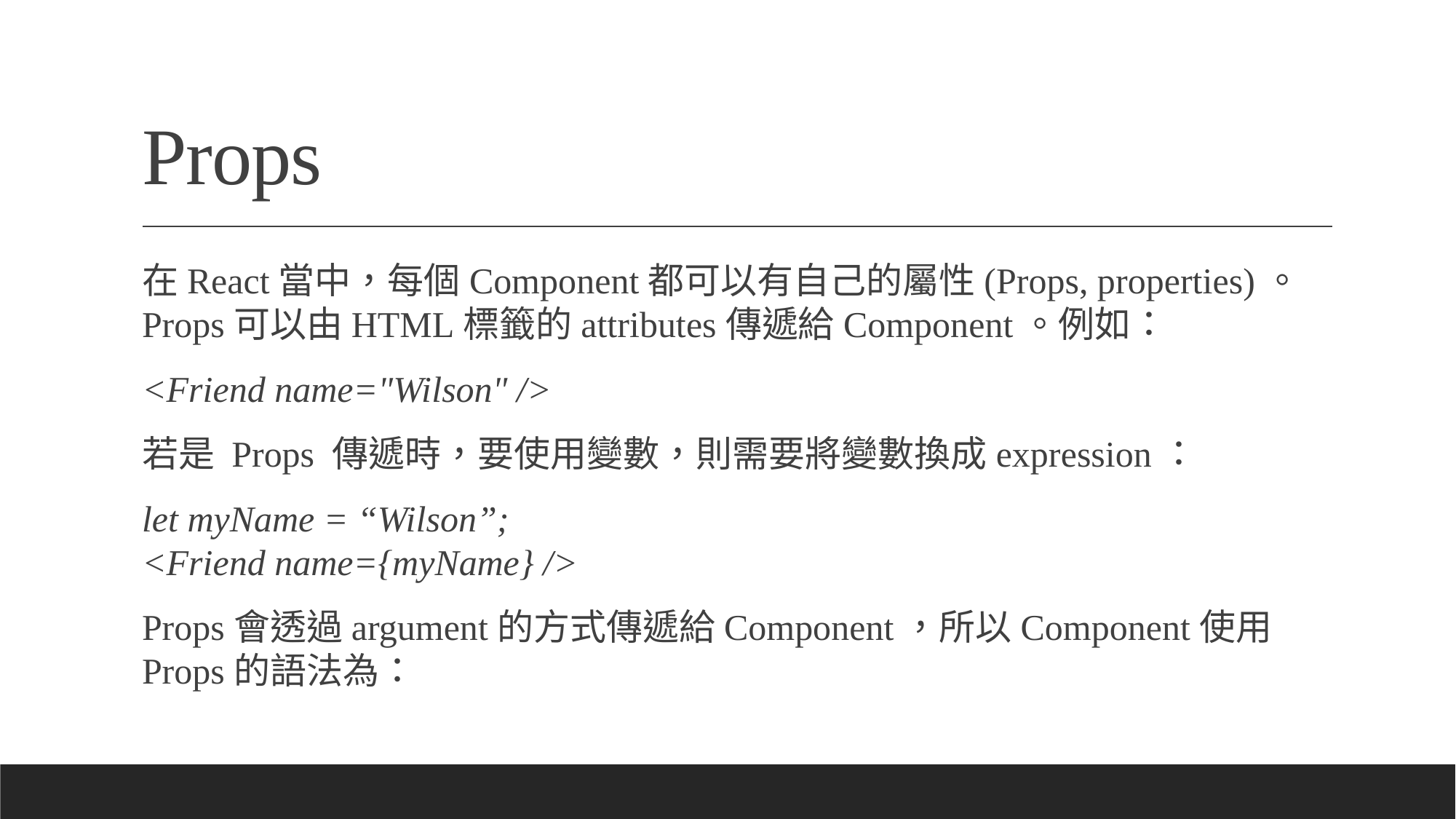

# Props
在React當中，每個Component都可以有自己的屬性(Props, properties)。 Props可以由HTML標籤的attributes傳遞給Component。例如：
<Friend name="Wilson" />
若是 Props 傳遞時，要使用變數，則需要將變數換成expression：
let myName = “Wilson”;
<Friend name={myName} />
Props會透過argument的方式傳遞給Component，所以Component使用Props的語法為：